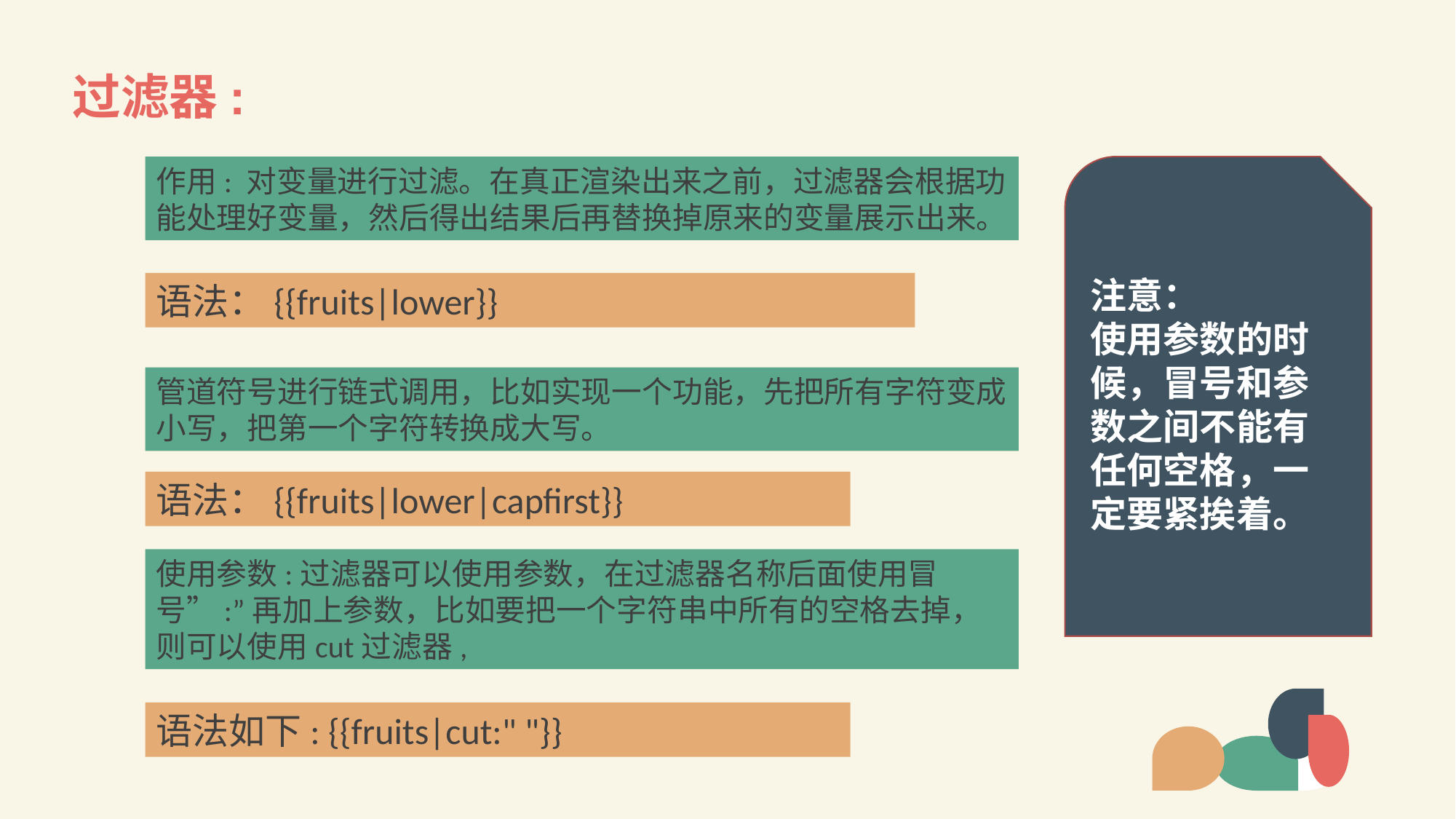

# 过滤器:
作用: 对变量进行过滤。在真正渲染出来之前，过滤器会根据功能处理好变量，然后得出结果后再替换掉原来的变量展示出来。
注意：
使用参数的时候，冒号和参数之间不能有任何空格，一定要紧挨着。
语法：{{fruits|lower}}
管道符号进行链式调用，比如实现一个功能，先把所有字符变成小写，把第一个字符转换成大写。
语法：{{fruits|lower|capfirst}}
使用参数:过滤器可以使用参数，在过滤器名称后面使用冒号”:”再加上参数，比如要把一个字符串中所有的空格去掉，则可以使用cut过滤器,

语法如下: {{fruits|cut:" "}}

LOREM